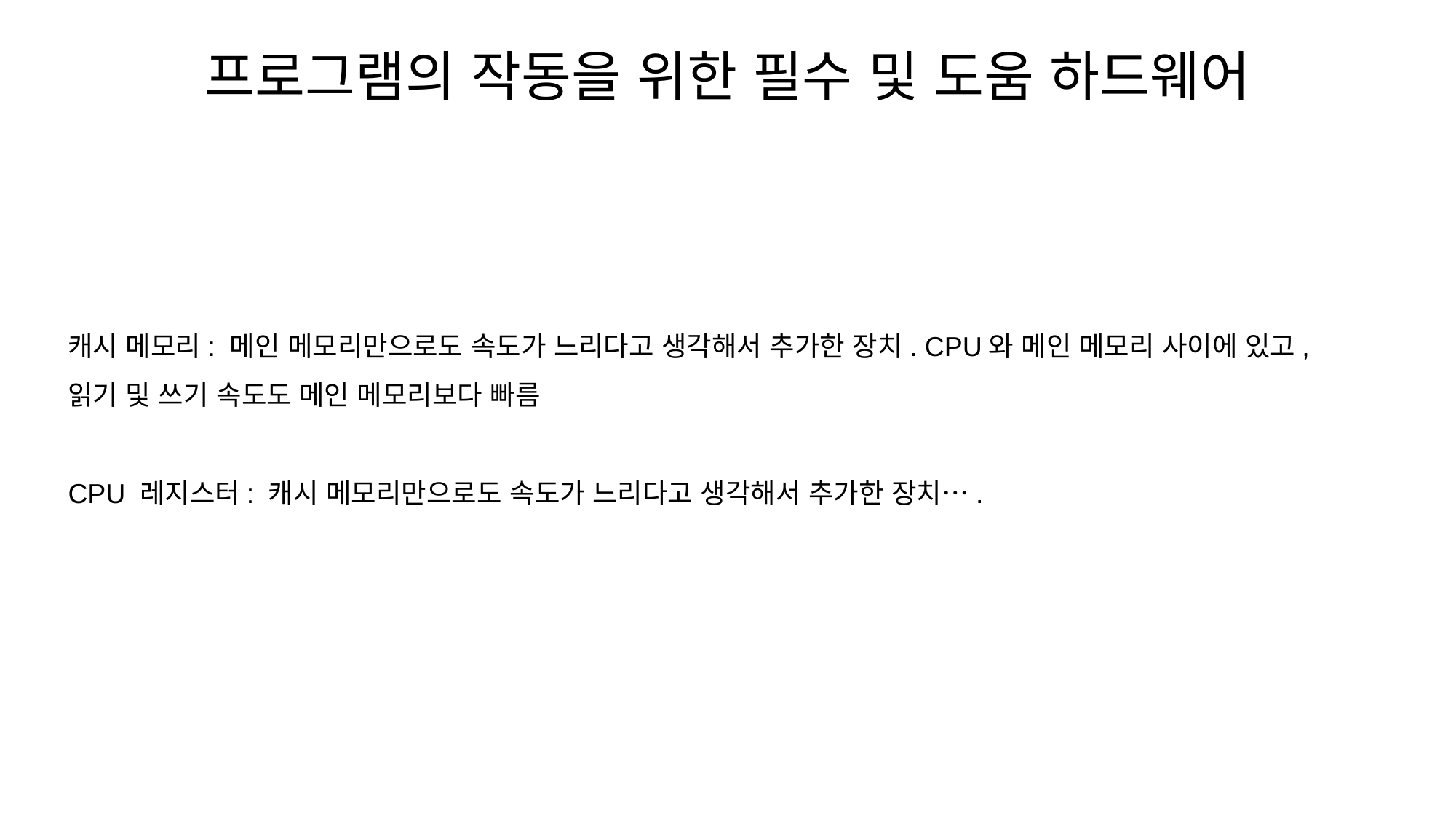

# 프로그램의 작동을 위한 필수 및 도움 하드웨어
캐시 메모리: 메인 메모리만으로도 속도가 느리다고 생각해서 추가한 장치. CPU와 메인 메모리 사이에 있고, 읽기 및 쓰기 속도도 메인 메모리보다 빠름

CPU 레지스터: 캐시 메모리만으로도 속도가 느리다고 생각해서 추가한 장치….